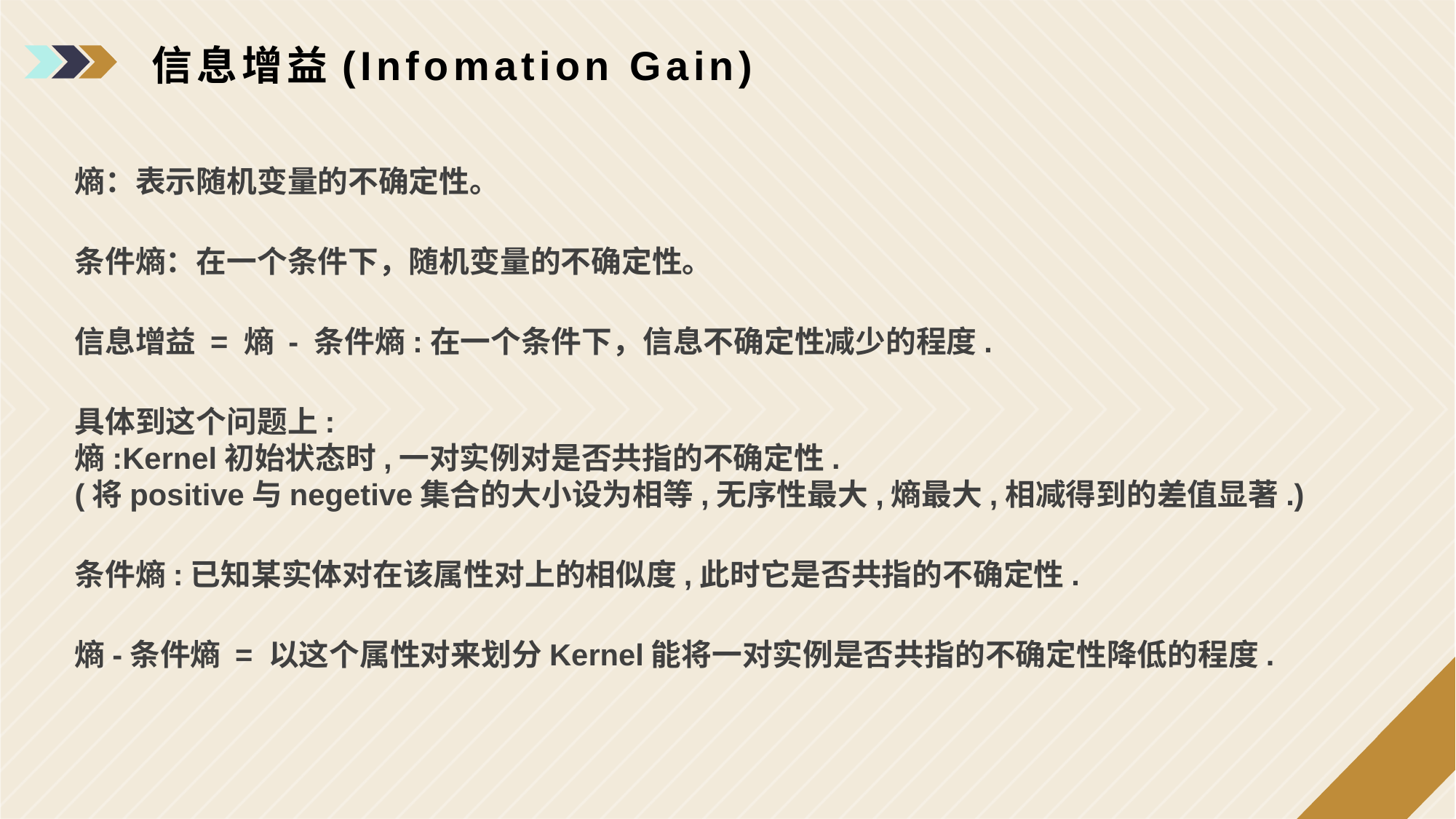

信息增益(Infomation Gain)
熵：表示随机变量的不确定性。

条件熵：在一个条件下，随机变量的不确定性。

信息增益 = 熵 - 条件熵:在一个条件下，信息不确定性减少的程度.

具体到这个问题上:
熵:Kernel初始状态时,一对实例对是否共指的不确定性.
(将positive与negetive集合的大小设为相等,无序性最大,熵最大,相减得到的差值显著.)

条件熵:已知某实体对在该属性对上的相似度,此时它是否共指的不确定性.

熵-条件熵 = 以这个属性对来划分Kernel能将一对实例是否共指的不确定性降低的程度.